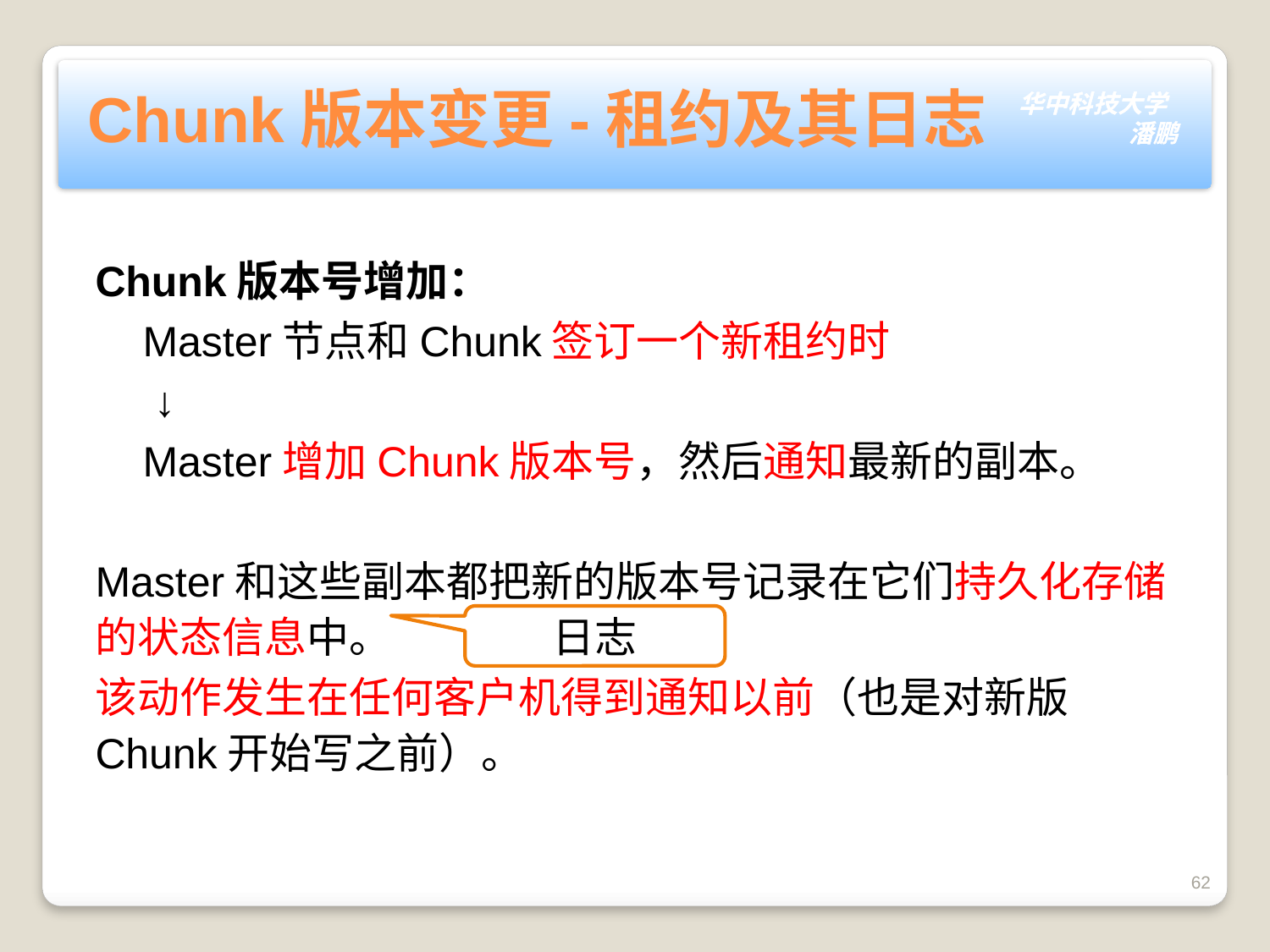

# Chunk版本变更-租约及其日志
Chunk版本号增加：
    Master节点和Chunk签订一个新租约时
     ↓
    Master增加Chunk版本号，然后通知最新的副本。

Master和这些副本都把新的版本号记录在它们持久化存储的状态信息中。
该动作发生在任何客户机得到通知以前（也是对新版Chunk开始写之前）。
日志
62